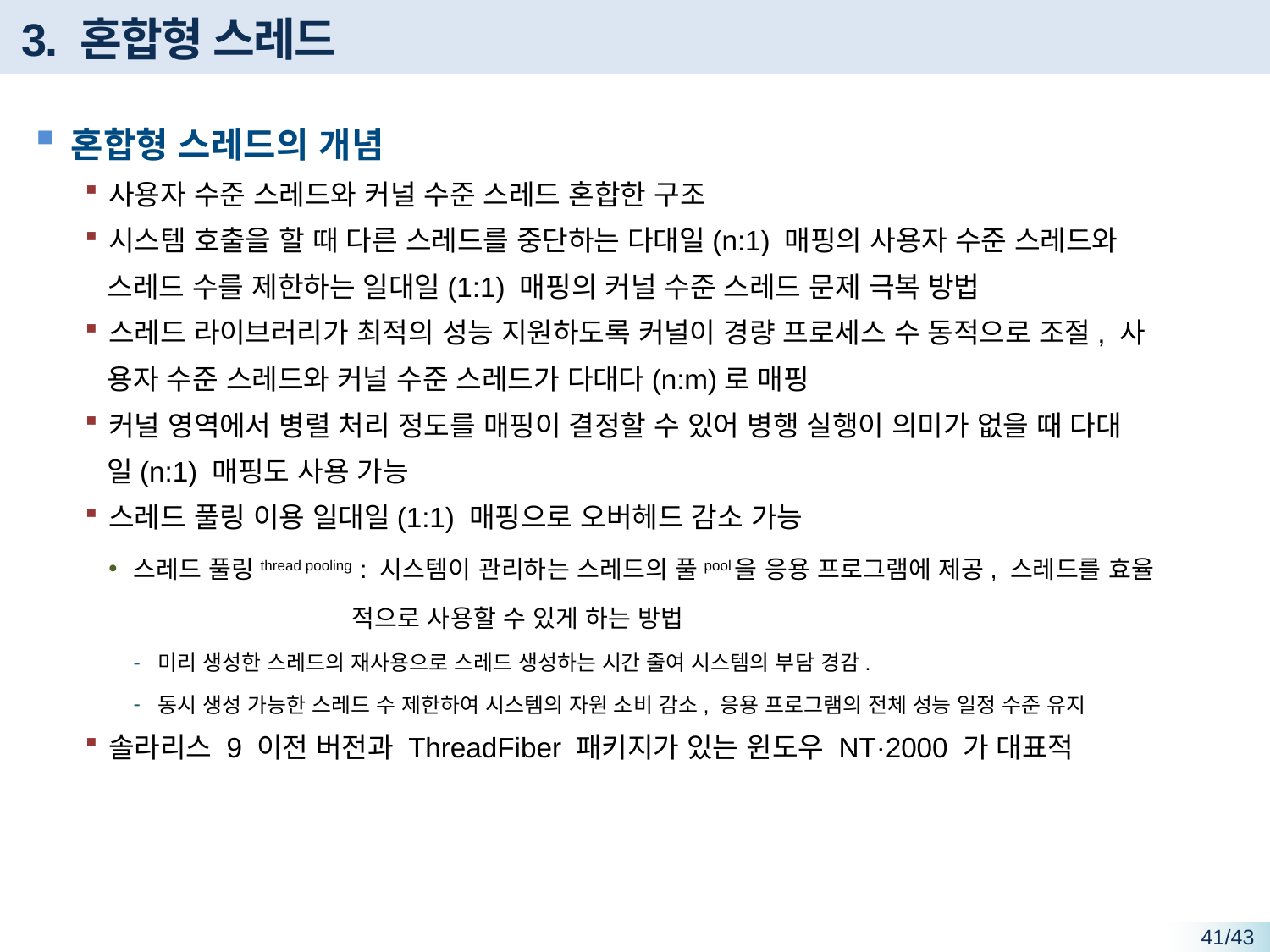

# 3. 혼합형 스레드
혼합형 스레드의 개념
사용자 수준 스레드와 커널 수준 스레드 혼합한 구조
시스템 호출을 할 때 다른 스레드를 중단하는 다대일(n:1) 매핑의 사용자 수준 스레드와
  스레드 수를 제한하는 일대일(1:1) 매핑의 커널 수준 스레드 문제 극복 방법
스레드 라이브러리가 최적의 성능 지원하도록 커널이 경량 프로세스 수 동적으로 조절, 사
  용자 수준 스레드와 커널 수준 스레드가 다대다(n:m)로 매핑
커널 영역에서 병렬 처리 정도를 매핑이 결정할 수 있어 병행 실행이 의미가 없을 때 다대
  일(n:1) 매핑도 사용 가능
스레드 풀링 이용 일대일(1:1) 매핑으로 오버헤드 감소 가능
스레드 풀링thread pooling  : 시스템이 관리하는 스레드의 풀pool을 응용 프로그램에 제공, 스레드를 효율
                                  적으로 사용할 수 있게 하는 방법
미리 생성한 스레드의 재사용으로 스레드 생성하는 시간 줄여 시스템의 부담 경감.
동시 생성 가능한 스레드 수 제한하여 시스템의 자원 소비 감소, 응용 프로그램의 전체 성능 일정 수준 유지
솔라리스 9 이전 버전과 ThreadFiber 패키지가 있는 윈도우 NT·2000 가 대표적